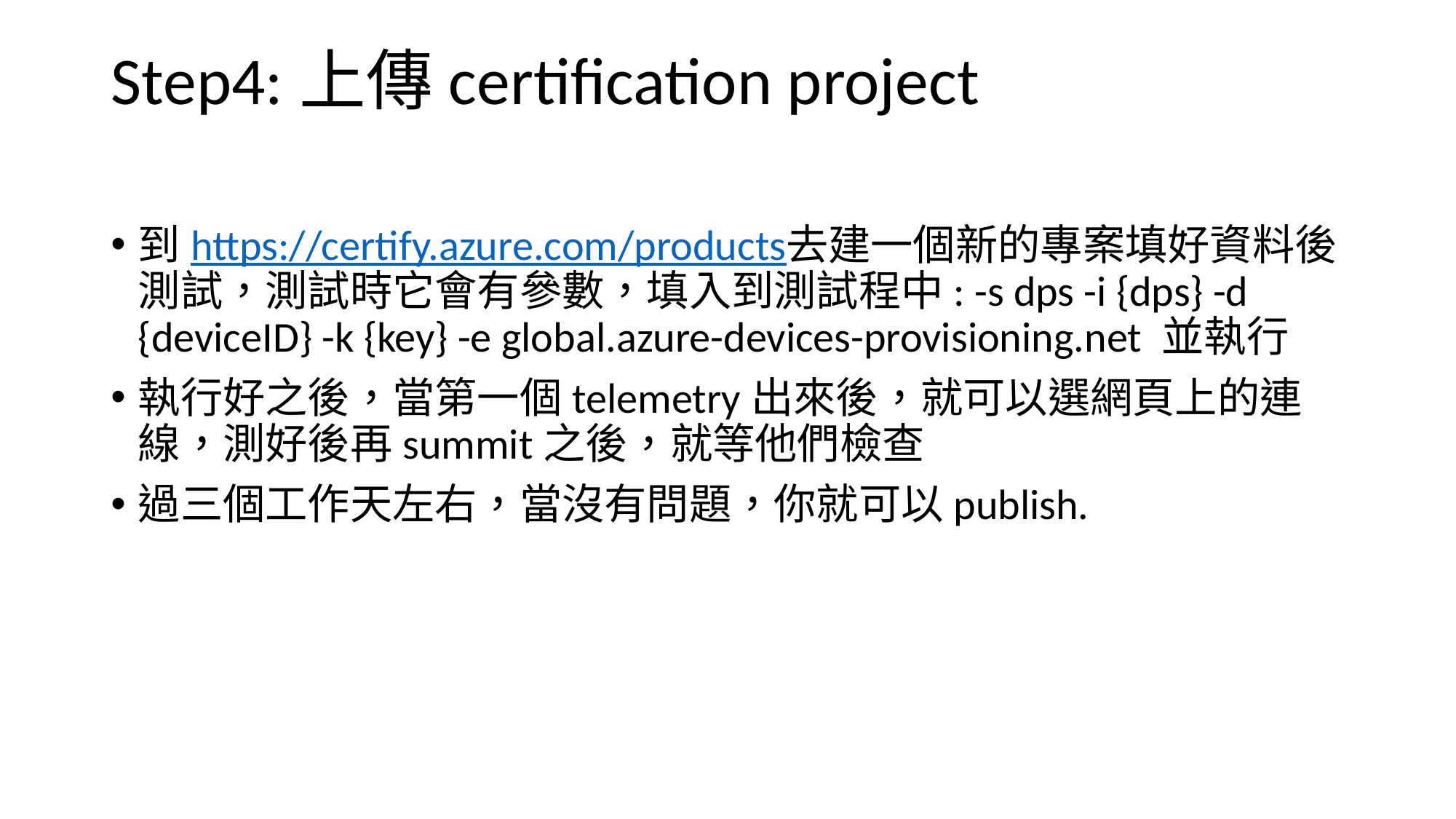

# Step4:上傳certification project
到https://certify.azure.com/products去建一個新的專案填好資料後測試，測試時它會有參數，填入到測試程中: -s dps -i {dps} -d {deviceID} -k {key} -e global.azure-devices-provisioning.net 並執行
執行好之後，當第一個telemetry出來後，就可以選網頁上的連線，測好後再summit之後，就等他們檢查
過三個工作天左右，當沒有問題，你就可以publish.